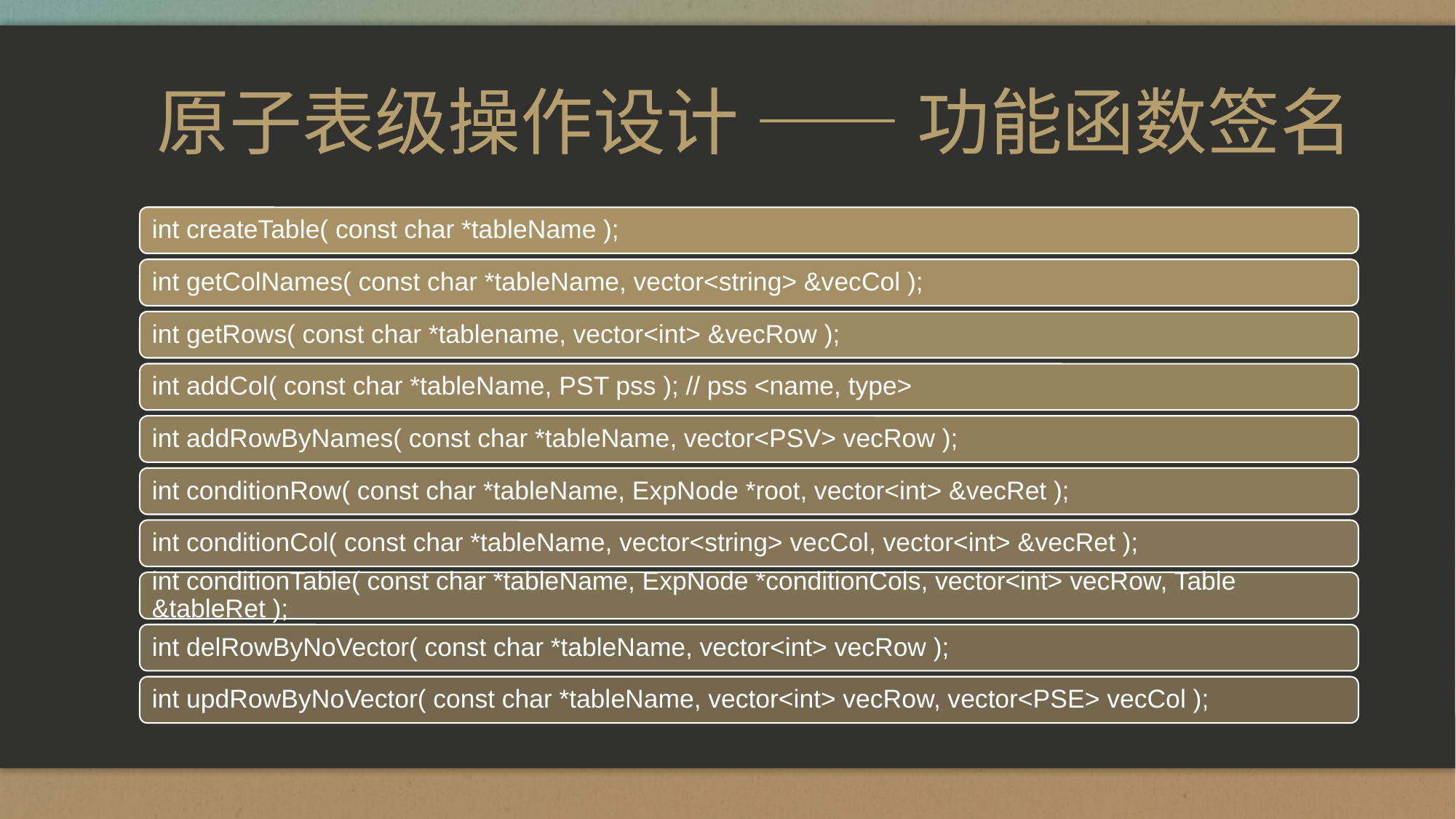

原子表级操作设计 —— 功能函数签名
int createTable( const char *tableName );
int getColNames( const char *tableName, vector<string> &vecCol );
int getRows( const char *tablename, vector<int> &vecRow );
int addCol( const char *tableName, PST pss ); // pss <name, type>
int addRowByNames( const char *tableName, vector<PSV> vecRow );
int conditionRow( const char *tableName, ExpNode *root, vector<int> &vecRet );
int conditionCol( const char *tableName, vector<string> vecCol, vector<int> &vecRet );
int conditionTable( const char *tableName, ExpNode *conditionCols, vector<int> vecRow, Table &tableRet );
int delRowByNoVector( const char *tableName, vector<int> vecRow );
int updRowByNoVector( const char *tableName, vector<int> vecRow, vector<PSE> vecCol );